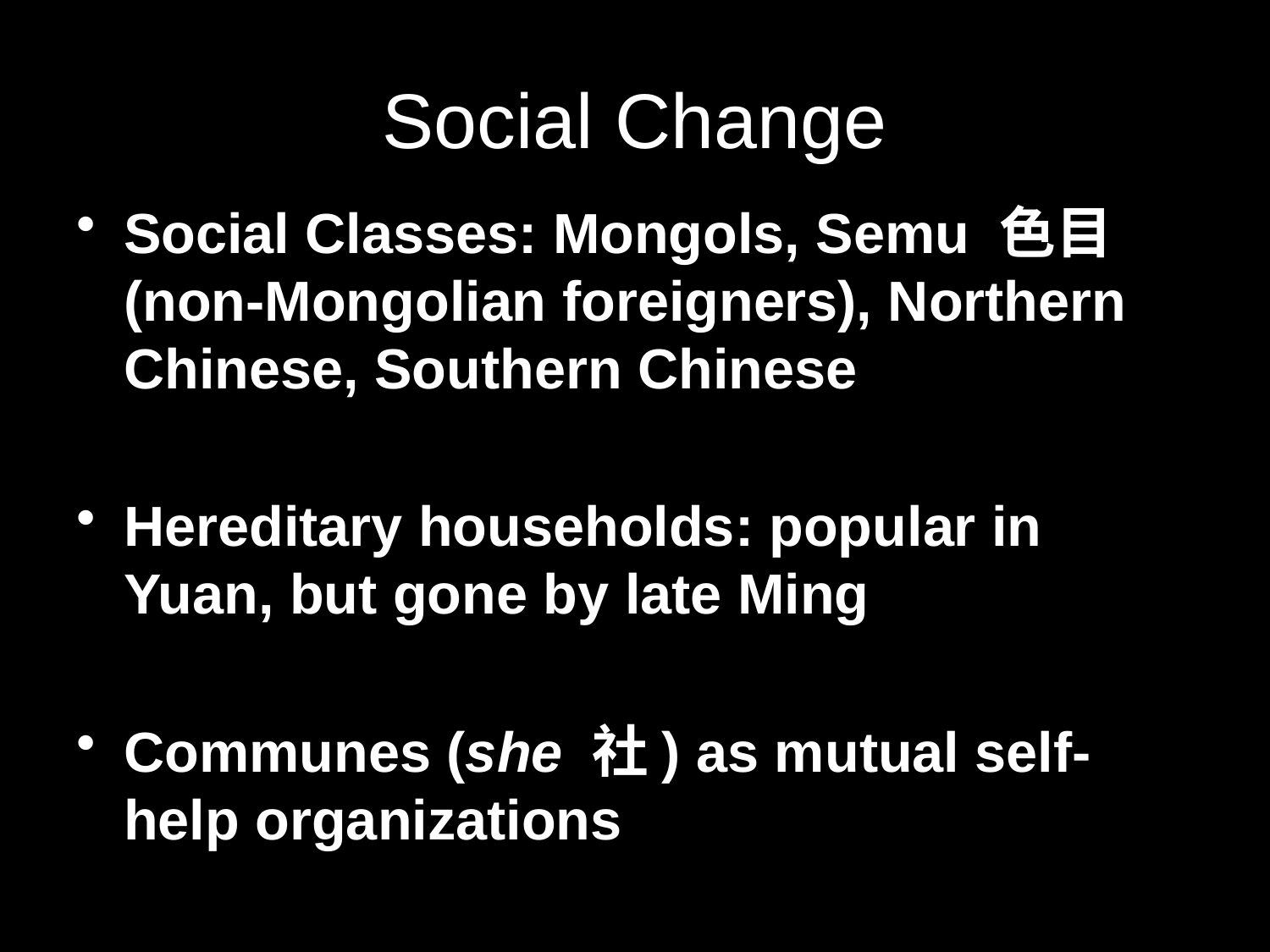

# Social Change
Social Classes: Mongols, Semu 色目(non-Mongolian foreigners), Northern Chinese, Southern Chinese

Hereditary households: popular in Yuan, but gone by late Ming

Communes (she 社) as mutual self-help organizations